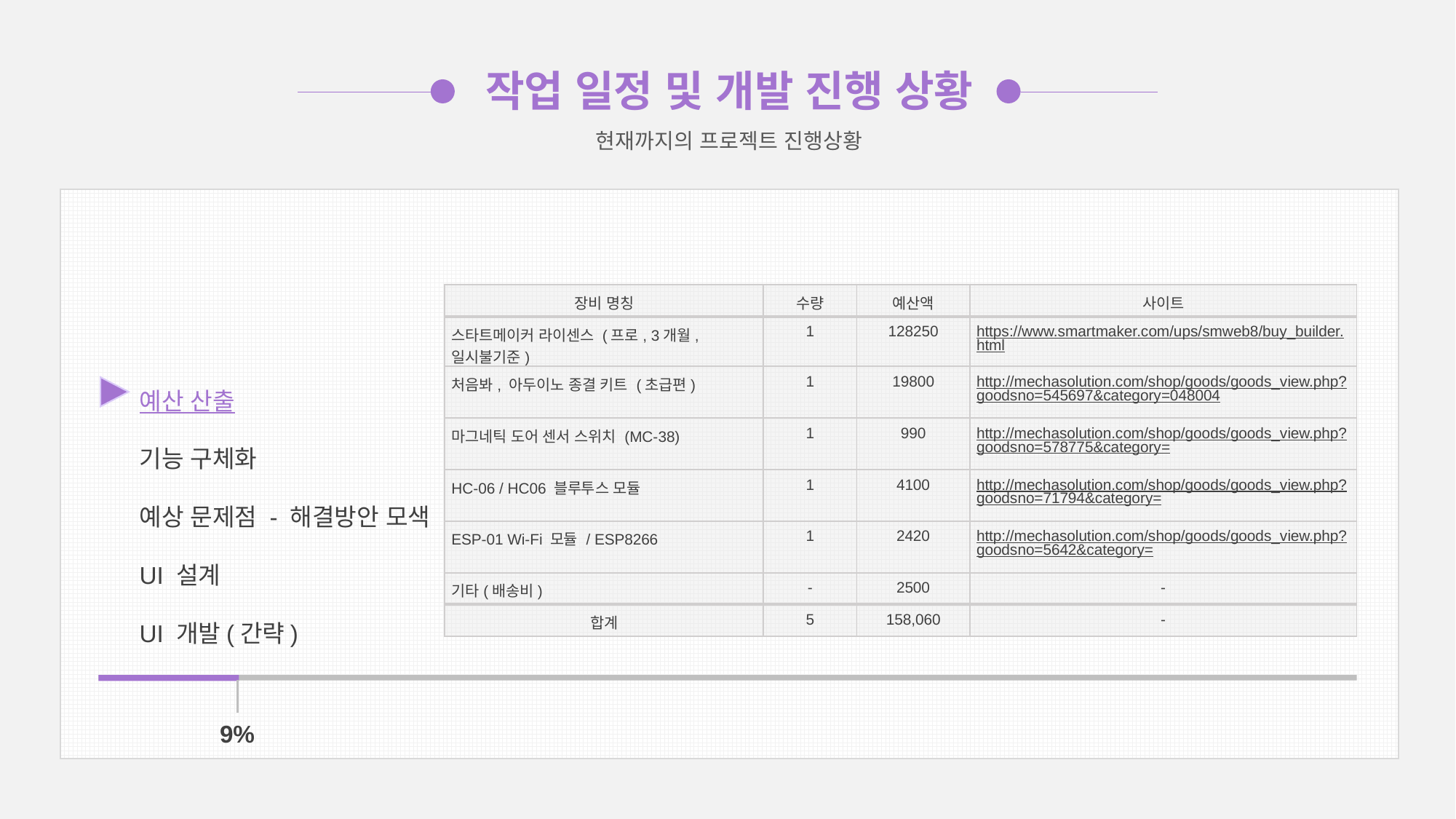

작업 일정 및 개발 진행 상황
현재까지의 프로젝트 진행상황

| 장비 명칭 | 수량 | 예산액 | 사이트 |
| --- | --- | --- | --- |
| 스타트메이커 라이센스 (프로, 3개월, 일시불기준) | 1 | 128250 | https://www.smartmaker.com/ups/smweb8/buy\_builder.html |
| 처음봐, 아두이노 종결 키트 (초급편) | 1 | 19800 | http://mechasolution.com/shop/goods/goods\_view.php?goodsno=545697&category=048004 |
| 마그네틱 도어 센서 스위치 (MC-38) | 1 | 990 | http://mechasolution.com/shop/goods/goods\_view.php?goodsno=578775&category= |
| HC-06 / HC06 블루투스 모듈 | 1 | 4100 | http://mechasolution.com/shop/goods/goods\_view.php?goodsno=71794&category= |
| ESP-01 Wi-Fi 모듈 / ESP8266 | 1 | 2420 | http://mechasolution.com/shop/goods/goods\_view.php?goodsno=5642&category= |
| 기타(배송비) | - | 2500 | - |
| 합계 | 5 | 158,060‬ | - |
예산 산출
기능 구체화
예상 문제점 - 해결방안 모색
UI 설계
UI 개발(간략)

|  |  |
| --- | --- |
| 9% |  |